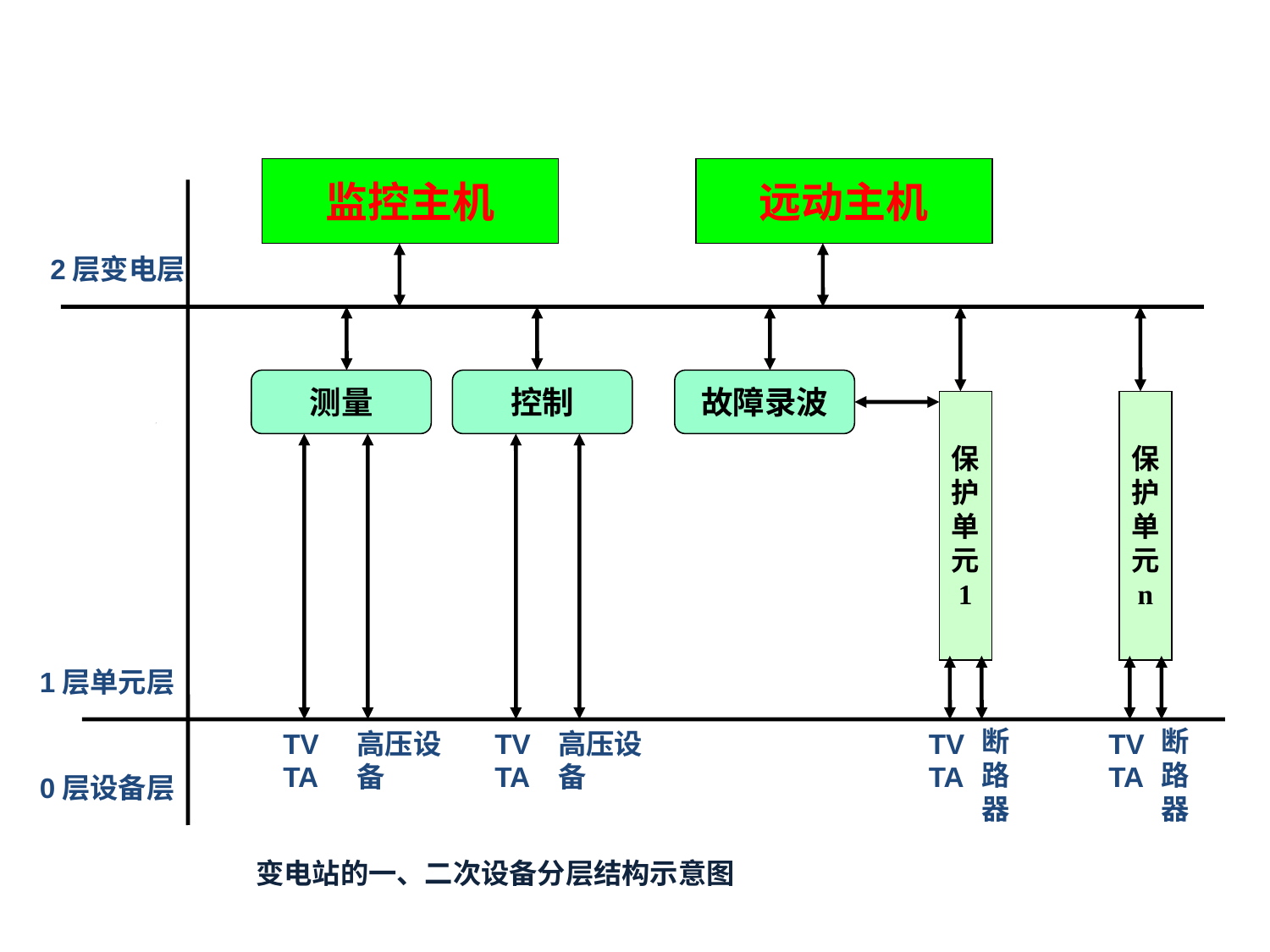

监控主机
远动主机

2层变电层

测量

保
护
单
元
1

保
护
单
元
n
控制
故障录波

1层单元层

断路器
断路器
TV
TA
高压设备
TV
TA
高压设备
TV
TA
TV
TA
0层设备层

# 变电站的一、二次设备分层结构示意图